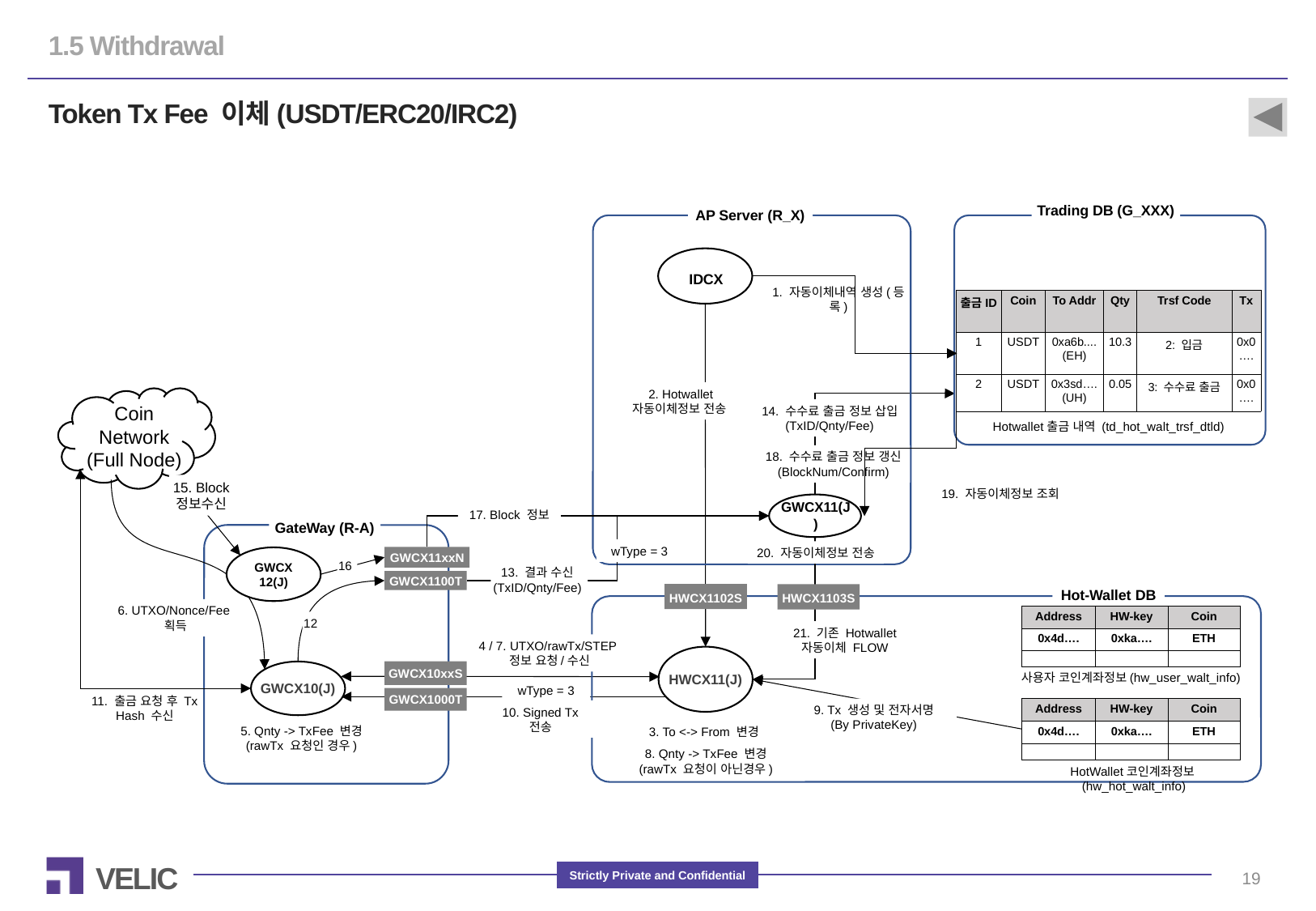

# 1.5 Withdrawal
Token Tx Fee 이체(USDT/ERC20/IRC2)

Trading DB (G_XXX)
AP Server (R_X)

IDCX
1. 자동이체내역 생성(등록)
| 출금ID | Coin | To Addr | Qty | Trsf Code | Tx |
| --- | --- | --- | --- | --- | --- |
| 1 | USDT | 0xa6b.... (EH) | 10.3 | 2: 입금 | 0x0…. |
| 2 | USDT | 0x3sd…. (UH) | 0.05 | 3: 수수료 출금 | 0x0…. |
2. Hotwallet 자동이체정보 전송

Coin
Network
(Full Node)
14. 수수료 출금 정보 삽입 (TxID/Qnty/Fee)
Hotwallet출금 내역 (td_hot_walt_trsf_dtld)
18. 수수료 출금 정보 갱신
(BlockNum/Confirm)
15. Block
정보수신
19. 자동이체정보 조회

GWCX11(J)
17. Block 정보
GateWay (R-A)

wType = 3
20. 자동이체정보 전송
GWCX11xxN
GWCX
12(J)
16
13. 결과 수신
(TxID/Qnty/Fee)
GWCX1100T
Hot-Wallet DB
HWCX1102S
HWCX1103S

6. UTXO/Nonce/Fee
획득
| Address | HW-key | Coin |
| --- | --- | --- |
| 0x4d…. | 0xka…. | ETH |
|  |  |  |
12
21. 기존 Hotwallet
자동이체 FLOW
4 / 7. UTXO/rawTx/STEP
정보 요청/수신
HWCX11(J)
GWCX10xxS
GWCX10(J)
사용자 코인계좌정보(hw_user_walt_info)
wType = 3
GWCX1000T
11. 출금 요청 후 Tx Hash 수신
9. Tx 생성 및 전자서명
(By PrivateKey)
| Address | HW-key | Coin |
| --- | --- | --- |
| 0x4d…. | 0xka…. | ETH |
|  |  |  |
10. Signed Tx 전송
5. Qnty -> TxFee 변경
(rawTx 요청인 경우)
3. To <-> From 변경
8. Qnty -> TxFee 변경
(rawTx 요청이 아닌경우)
HotWallet코인계좌정보(hw_hot_walt_info)
19